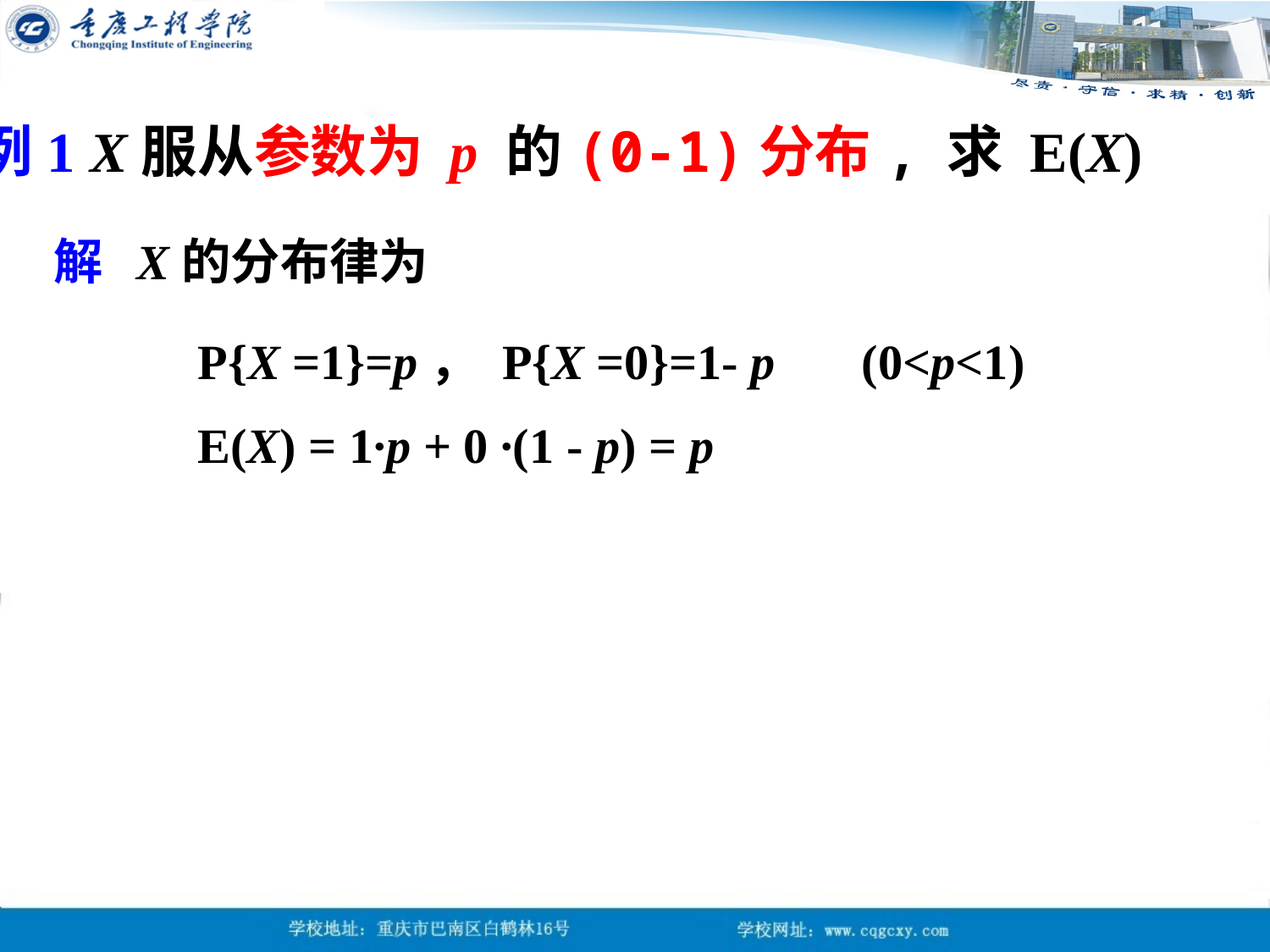

例1 X服从参数为 p 的(0-1)分布, 求 E(X)
解  X的分布律为
         P{X =1}=p， P{X =0}=1- p       (0<p<1)
         E(X) = 1∙p + 0 ∙(1 - p) = p